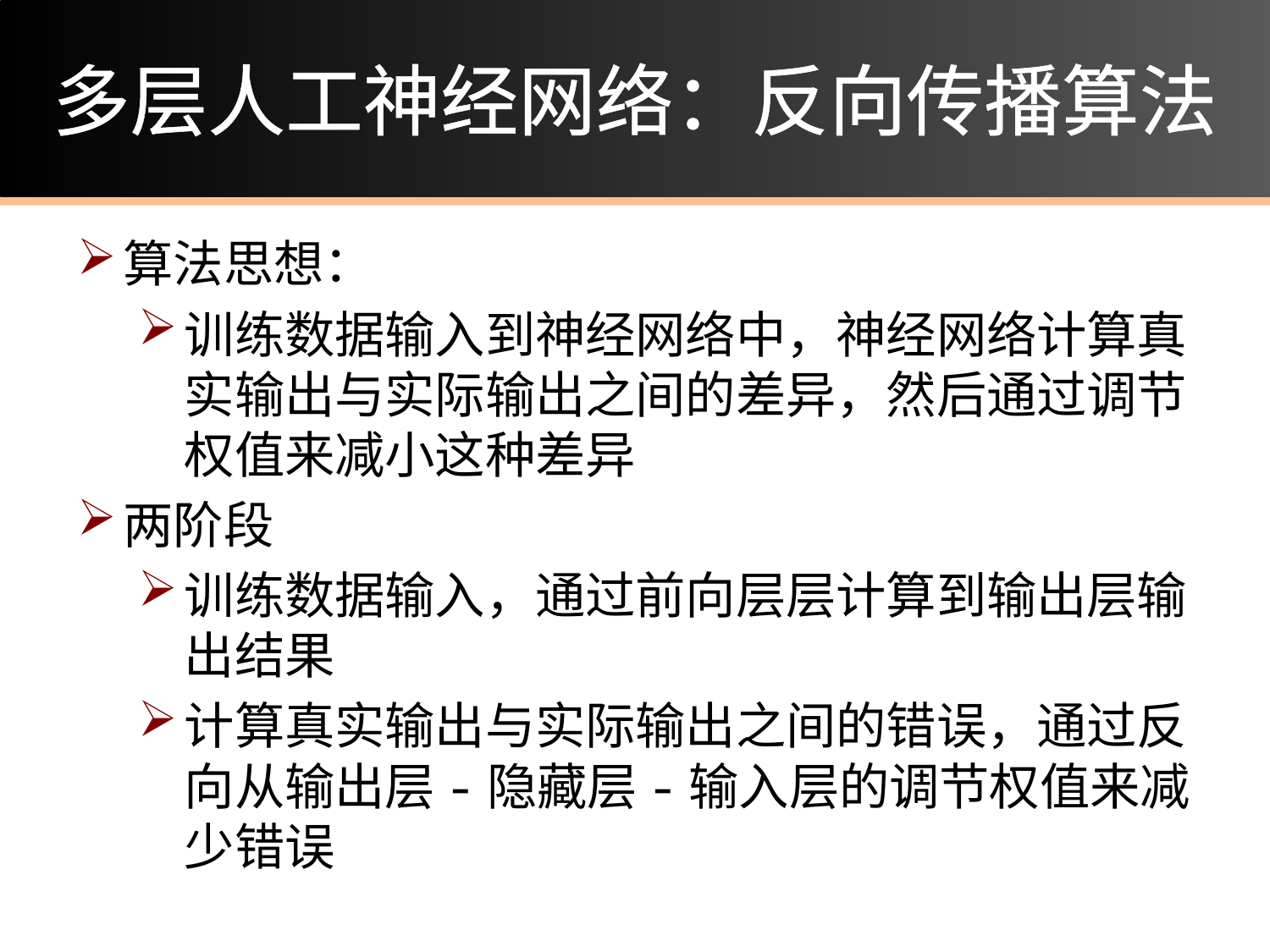

# 多层人工神经网络：反向传播算法
算法思想：
训练数据输入到神经网络中，神经网络计算真实输出与实际输出之间的差异，然后通过调节权值来减小这种差异
两阶段
训练数据输入，通过前向层层计算到输出层输出结果
计算真实输出与实际输出之间的错误，通过反向从输出层-隐藏层-输入层的调节权值来减少错误